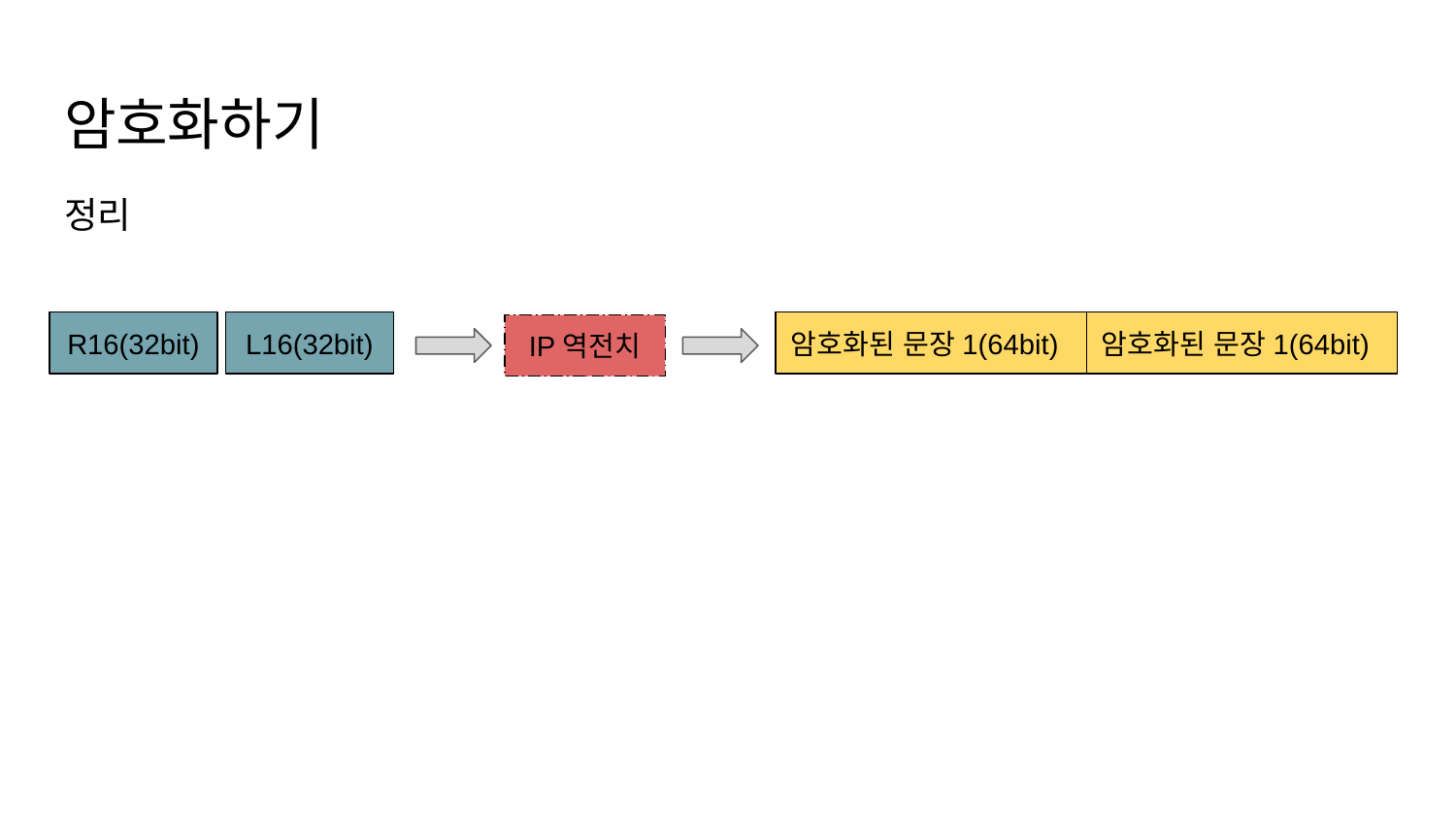

# 암호화하기
정리
R16(32bit)
L16(32bit)
암호화된 문장1(64bit)
암호화된 문장1(64bit)
IP역전치